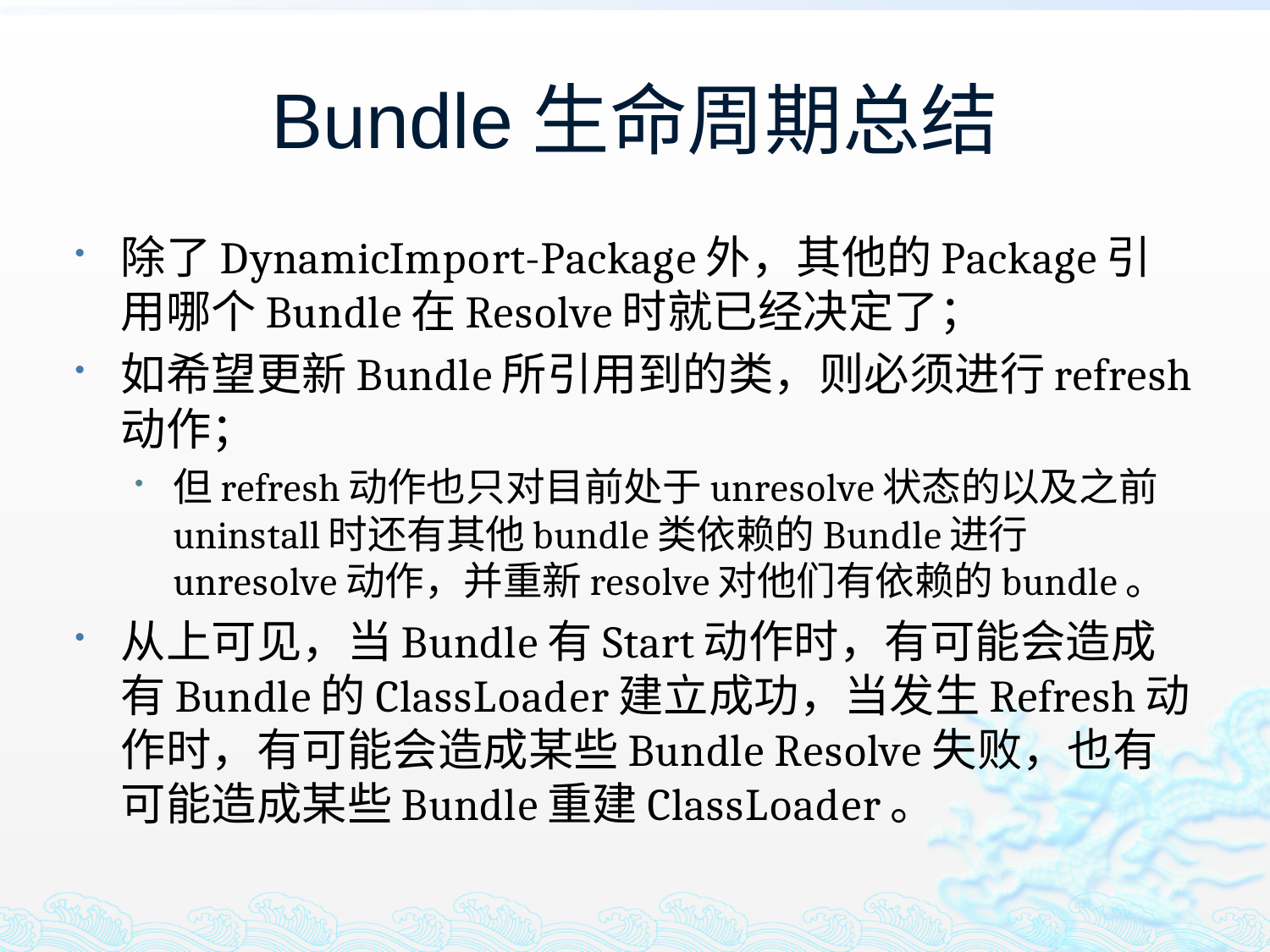

# Bundle生命周期总结
除了DynamicImport-Package外，其他的Package引用哪个Bundle在Resolve时就已经决定了；
如希望更新Bundle所引用到的类，则必须进行refresh动作；
但refresh动作也只对目前处于unresolve状态的以及之前uninstall时还有其他bundle类依赖的Bundle进行unresolve动作，并重新resolve对他们有依赖的bundle。
从上可见，当Bundle有Start动作时，有可能会造成有Bundle的ClassLoader建立成功，当发生Refresh动作时，有可能会造成某些Bundle Resolve失败，也有可能造成某些Bundle重建ClassLoader。